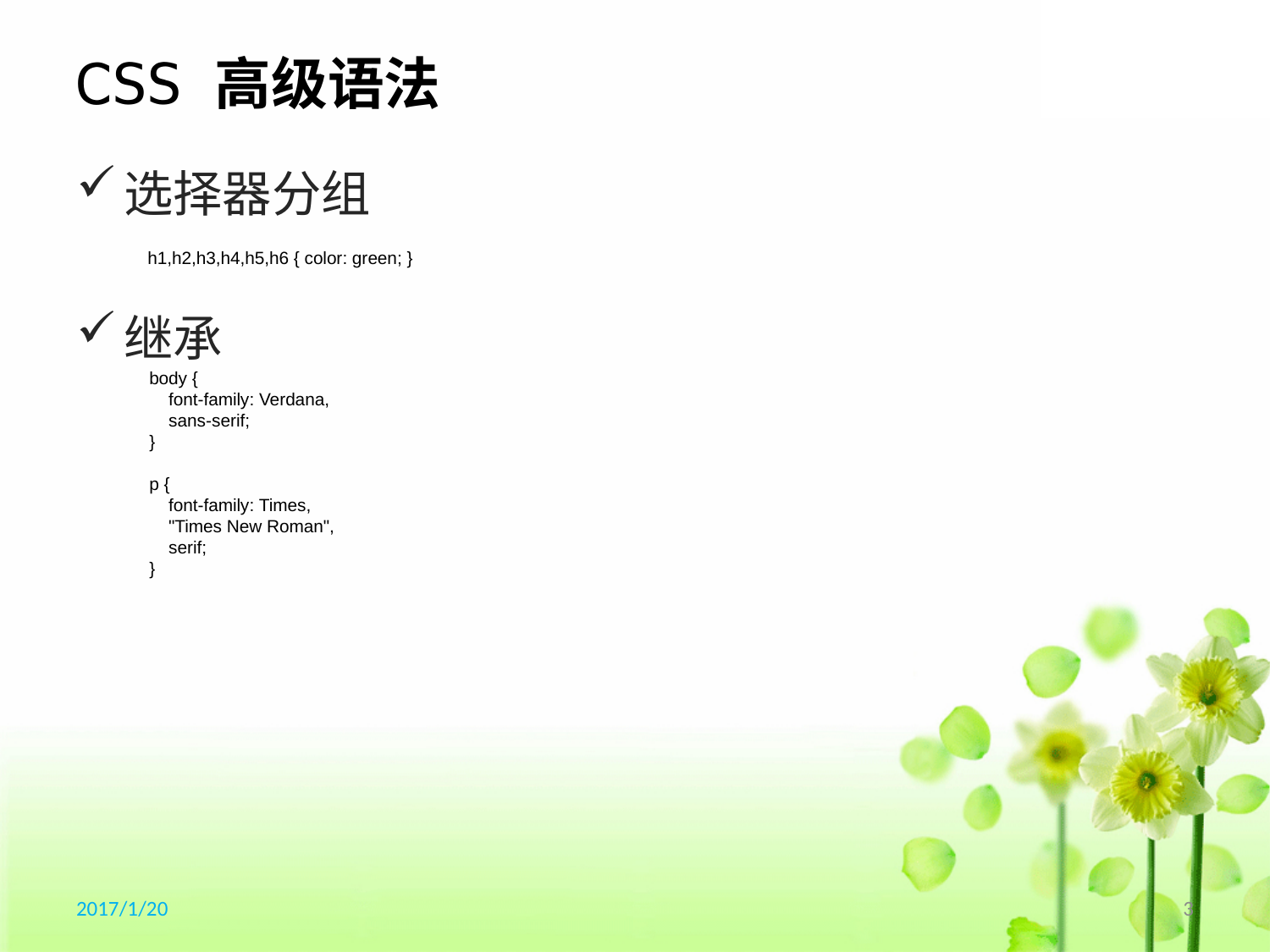

# CSS 高级语法
选择器分组

继承

h1,h2,h3,h4,h5,h6 { color: green; }
body {
    font-family: Verdana,
    sans-serif;
}

p {
    font-family: Times,
    "Times New Roman",
    serif;
}
2017/1/20
3